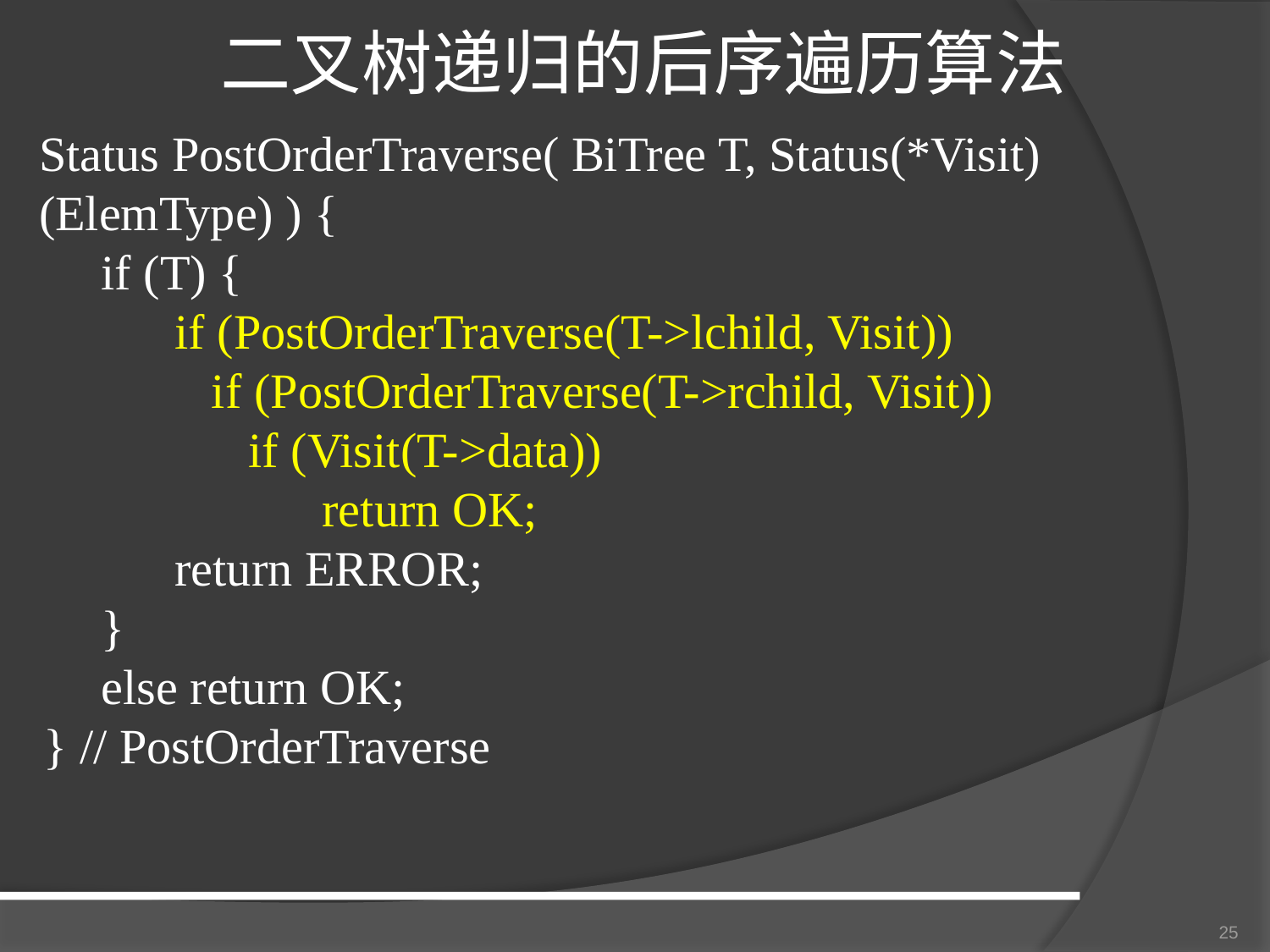

# 二叉树递归的后序遍历算法
Status PostOrderTraverse( BiTree T, Status(*Visit)(ElemType) ) {
if (T) {
      if (PostOrderTraverse(T->lchild, Visit))
         if (PostOrderTraverse(T->rchild, Visit))
            if (Visit(T->data))
                  return OK;
      return ERROR;
}
else return OK;
} // PostOrderTraverse
25